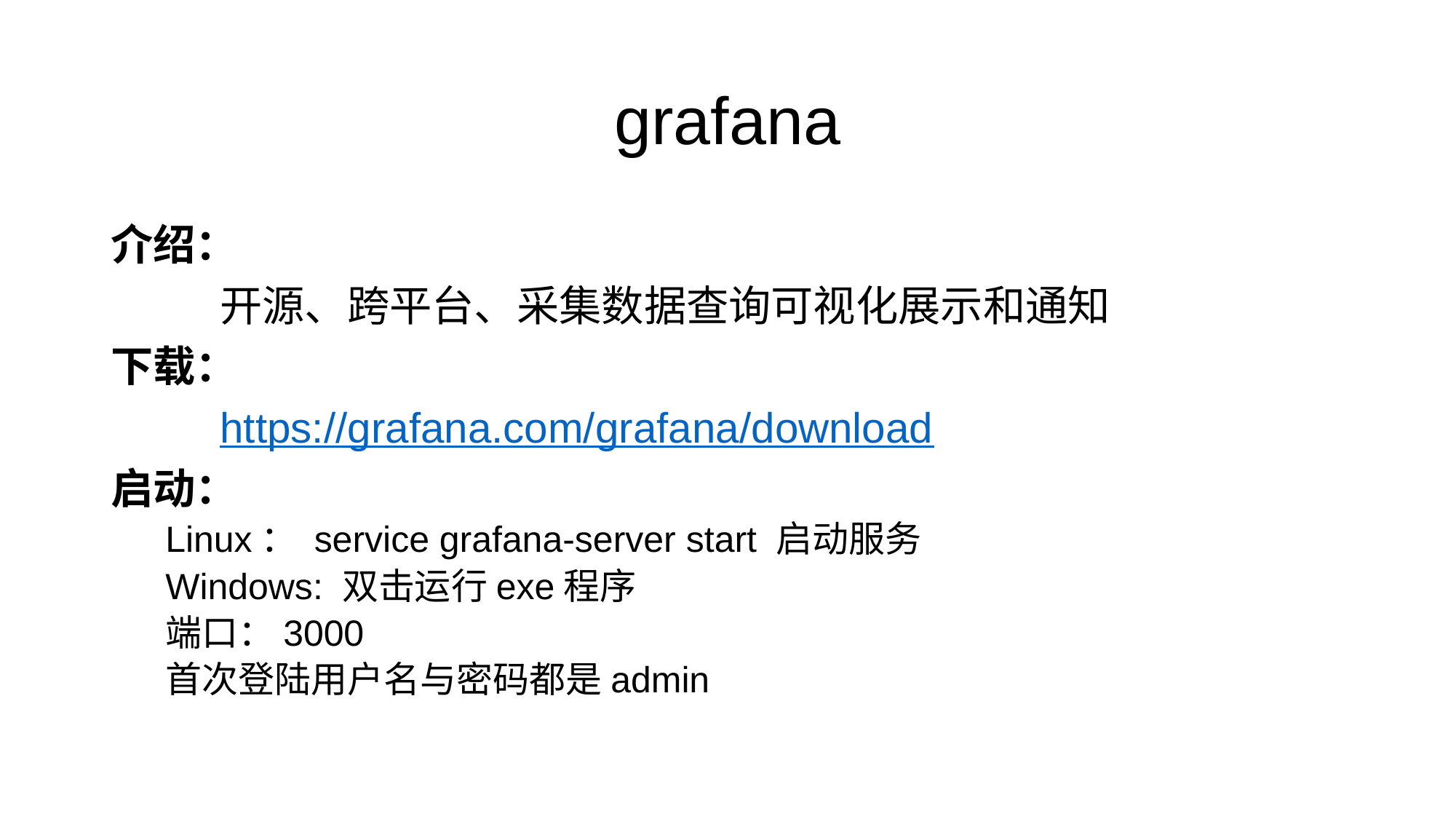

# grafana
介绍：
	开源、跨平台、采集数据查询可视化展示和通知
下载：
	https://grafana.com/grafana/download
启动：
Linux： service grafana-server start 启动服务
Windows: 双击运行exe程序
端口：3000
首次登陆用户名与密码都是admin